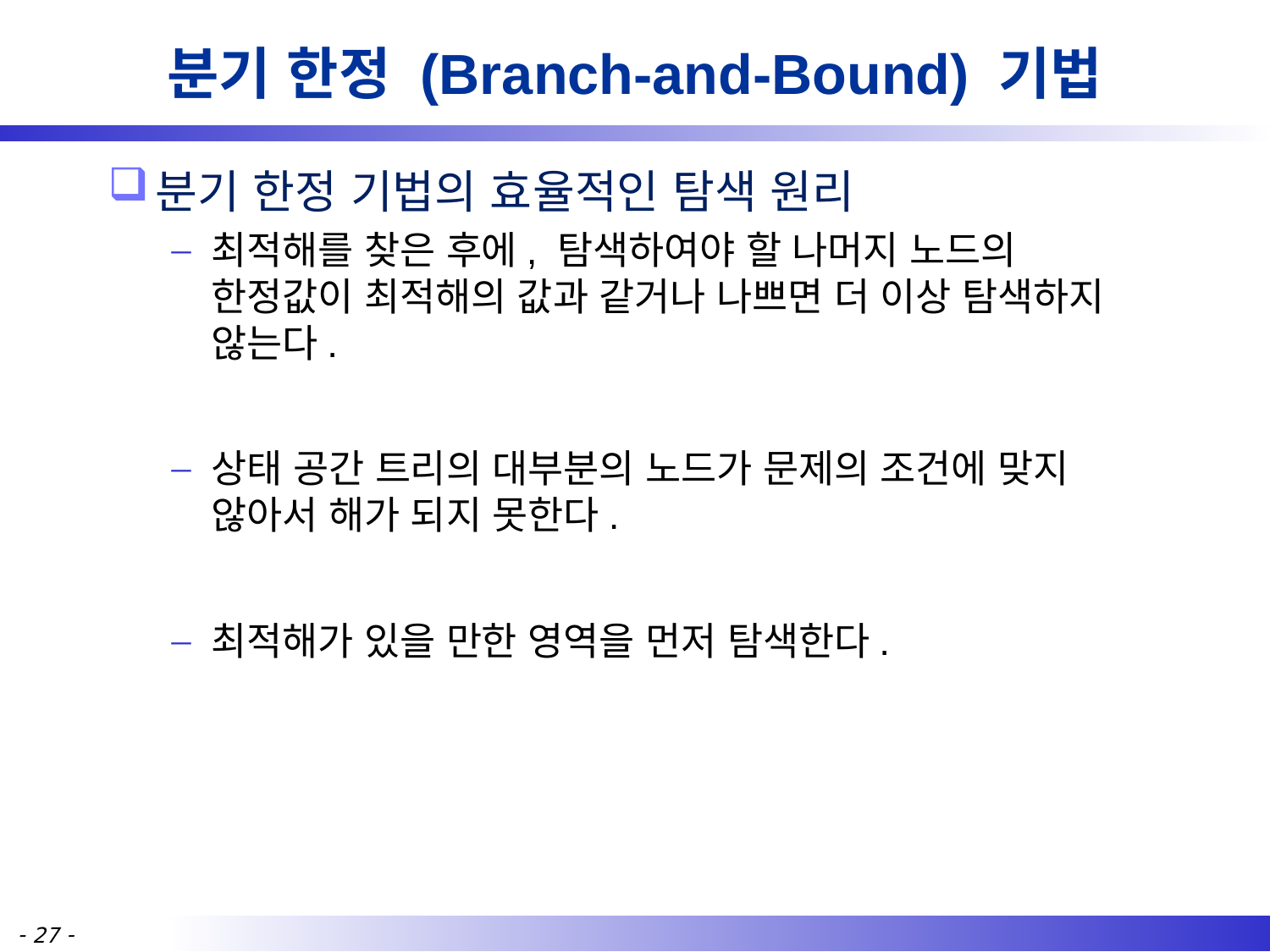

# 분기 한정 (Branch-and-Bound) 기법
분기 한정 기법의 효율적인 탐색 원리
최적해를 찾은 후에, 탐색하여야 할 나머지 노드의 한정값이 최적해의 값과 같거나 나쁘면 더 이상 탐색하지 않는다.

상태 공간 트리의 대부분의 노드가 문제의 조건에 맞지 않아서 해가 되지 못한다.

최적해가 있을 만한 영역을 먼저 탐색한다.
- 27 -